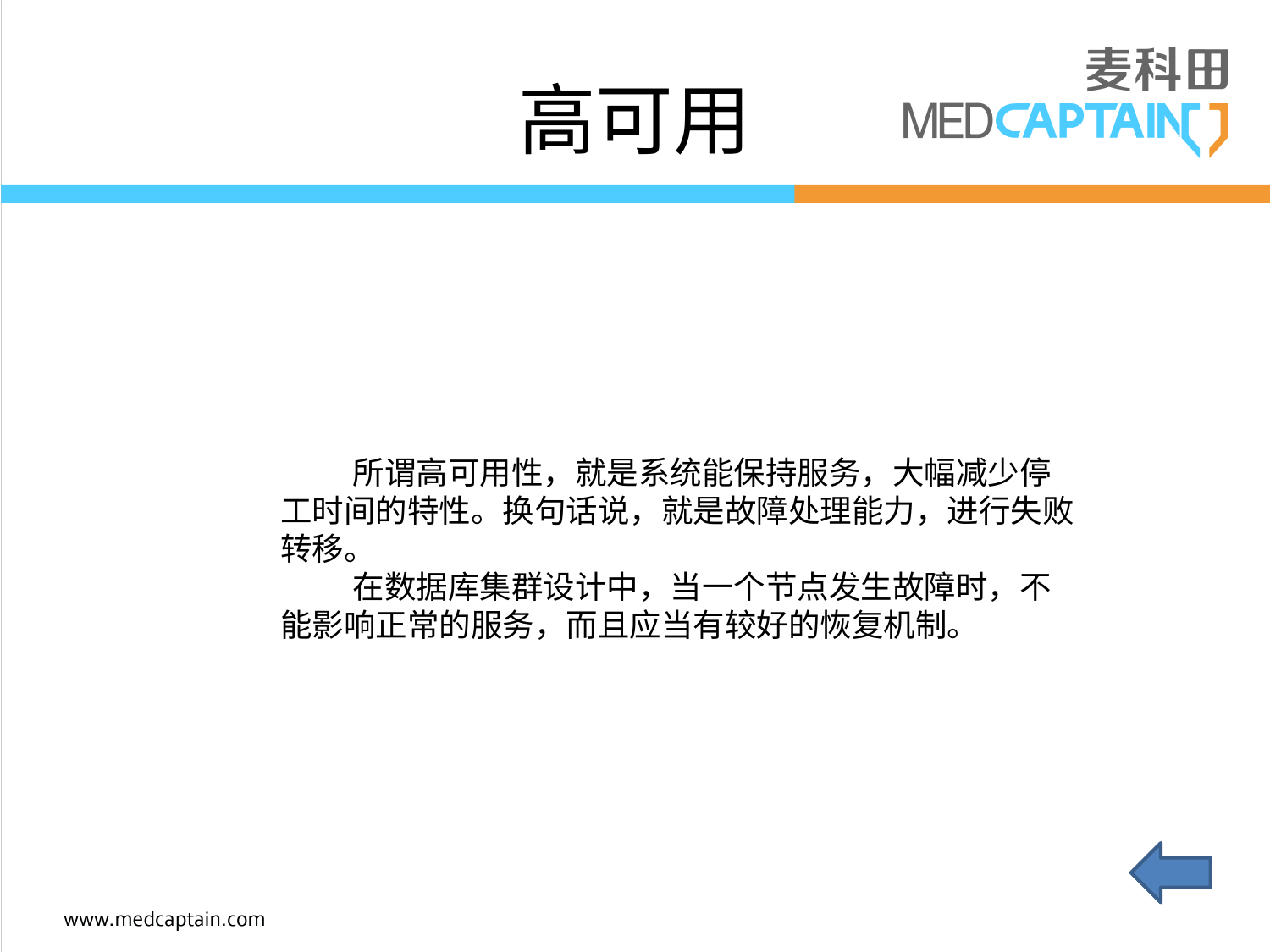

# 高可用
         所谓高可用性，就是系统能保持服务，大幅减少停工时间的特性。换句话说，就是故障处理能力，进行失败转移。
         在数据库集群设计中，当一个节点发生故障时，不能影响正常的服务，而且应当有较好的恢复机制。